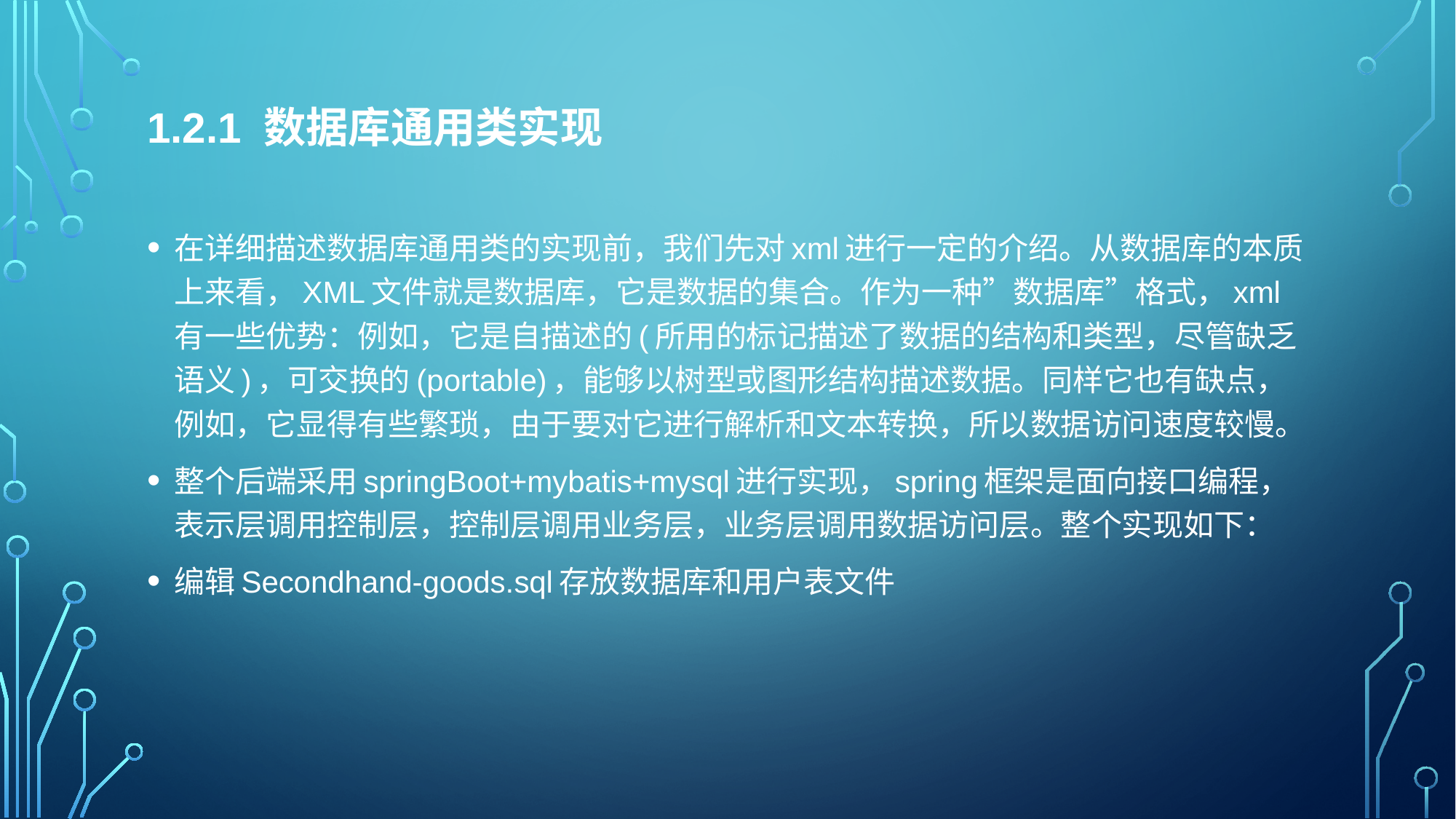

# 1.2.1 数据库通用类实现
在详细描述数据库通用类的实现前，我们先对xml进行一定的介绍。从数据库的本质上来看，XML文件就是数据库，它是数据的集合。作为一种”数据库”格式，xml有一些优势：例如，它是自描述的(所用的标记描述了数据的结构和类型，尽管缺乏语义)，可交换的(portable)，能够以树型或图形结构描述数据。同样它也有缺点，例如，它显得有些繁琐，由于要对它进行解析和文本转换，所以数据访问速度较慢。
整个后端采用springBoot+mybatis+mysql进行实现，spring框架是面向接口编程，表示层调用控制层，控制层调用业务层，业务层调用数据访问层。整个实现如下：
编辑Secondhand-goods.sql存放数据库和用户表文件